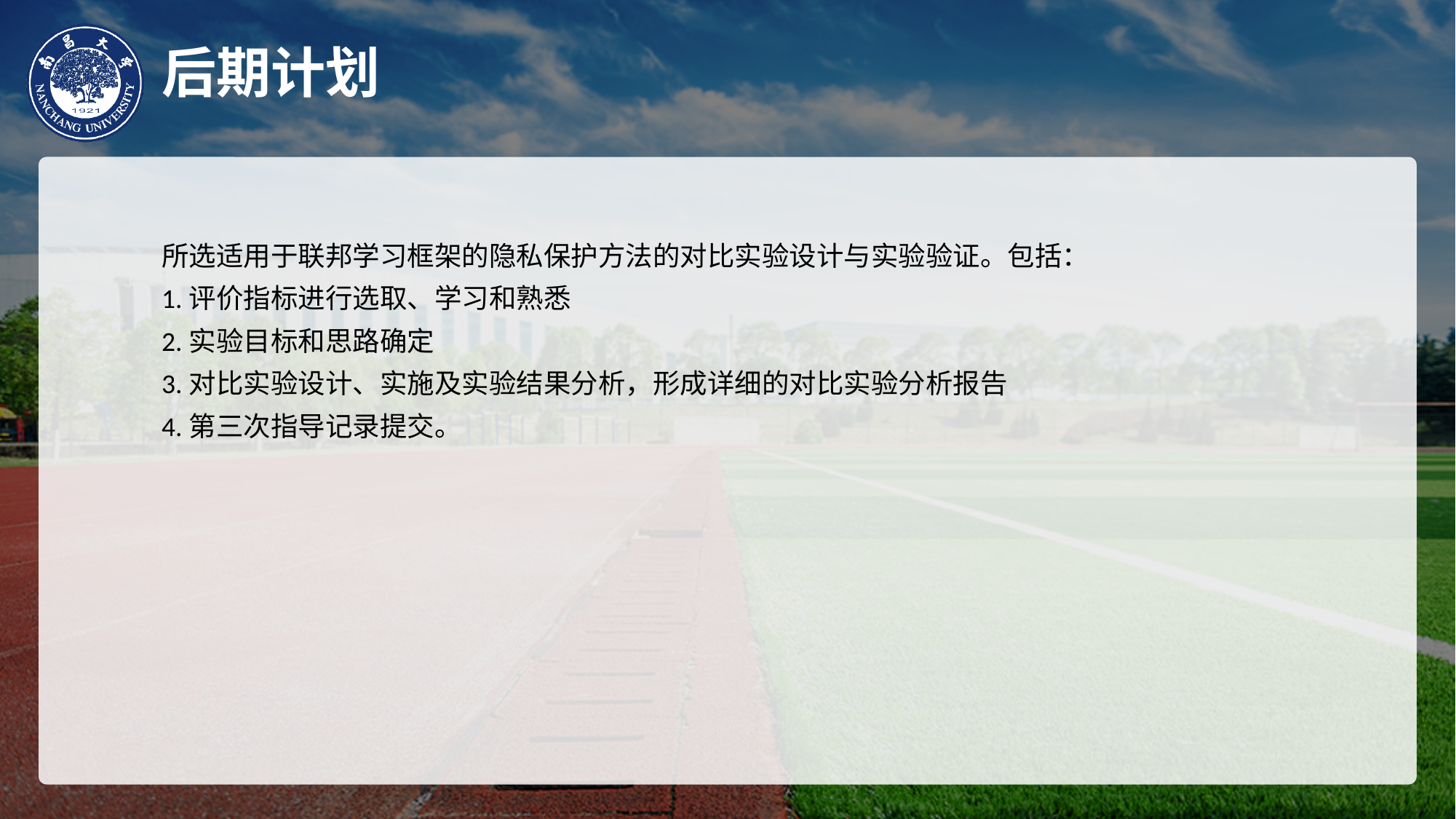

# 后期计划
所选适用于联邦学习框架的隐私保护方法的对比实验设计与实验验证。包括：1.评价指标进行选取、学习和熟悉
2.实验目标和思路确定
3.对比实验设计、实施及实验结果分析，形成详细的对比实验分析报告
4.第三次指导记录提交。